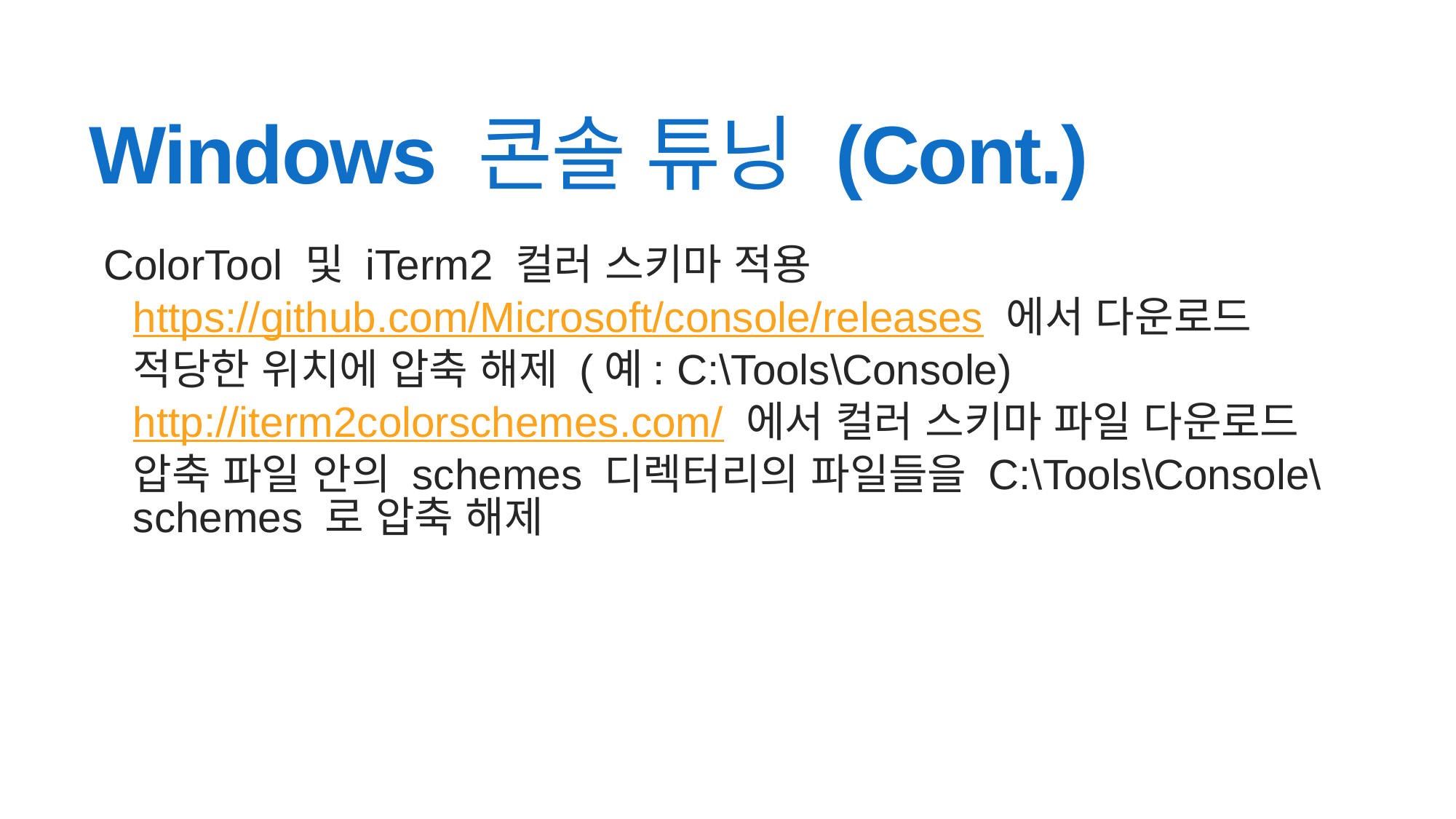

# Windows 콘솔 튜닝 (Cont.)
ColorTool 및 iTerm2 컬러 스키마 적용
https://github.com/Microsoft/console/releases 에서 다운로드
적당한 위치에 압축 해제 (예: C:\Tools\Console)
http://iterm2colorschemes.com/ 에서 컬러 스키마 파일 다운로드
압축 파일 안의 schemes 디렉터리의 파일들을 C:\Tools\Console\schemes 로 압축 해제